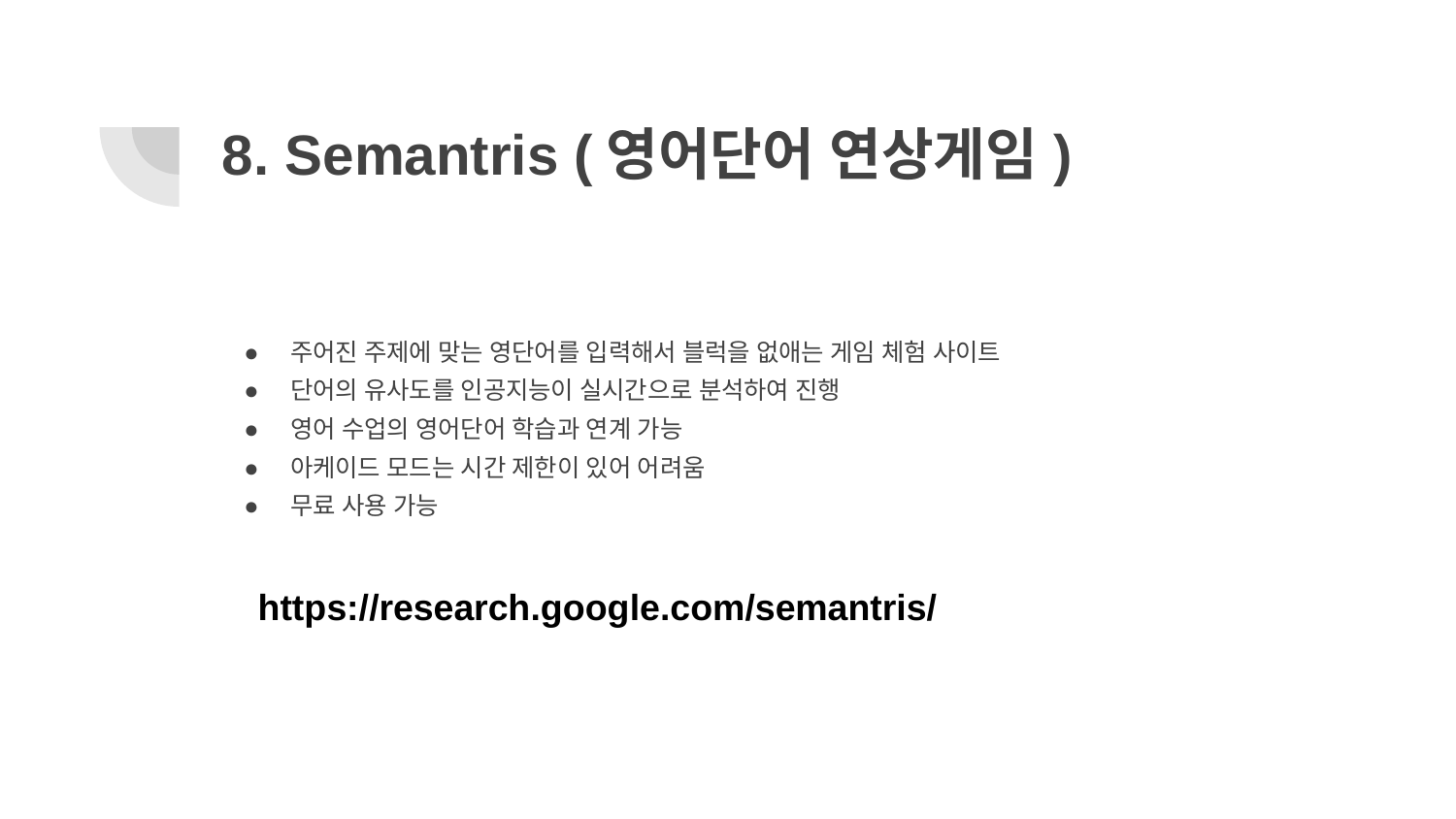

# 8. Semantris (영어단어 연상게임)
주어진 주제에 맞는 영단어를 입력해서 블럭을 없애는 게임 체험 사이트
단어의 유사도를 인공지능이 실시간으로 분석하여 진행
영어 수업의 영어단어 학습과 연계 가능
아케이드 모드는 시간 제한이 있어 어려움
무료 사용 가능
https://research.google.com/semantris/